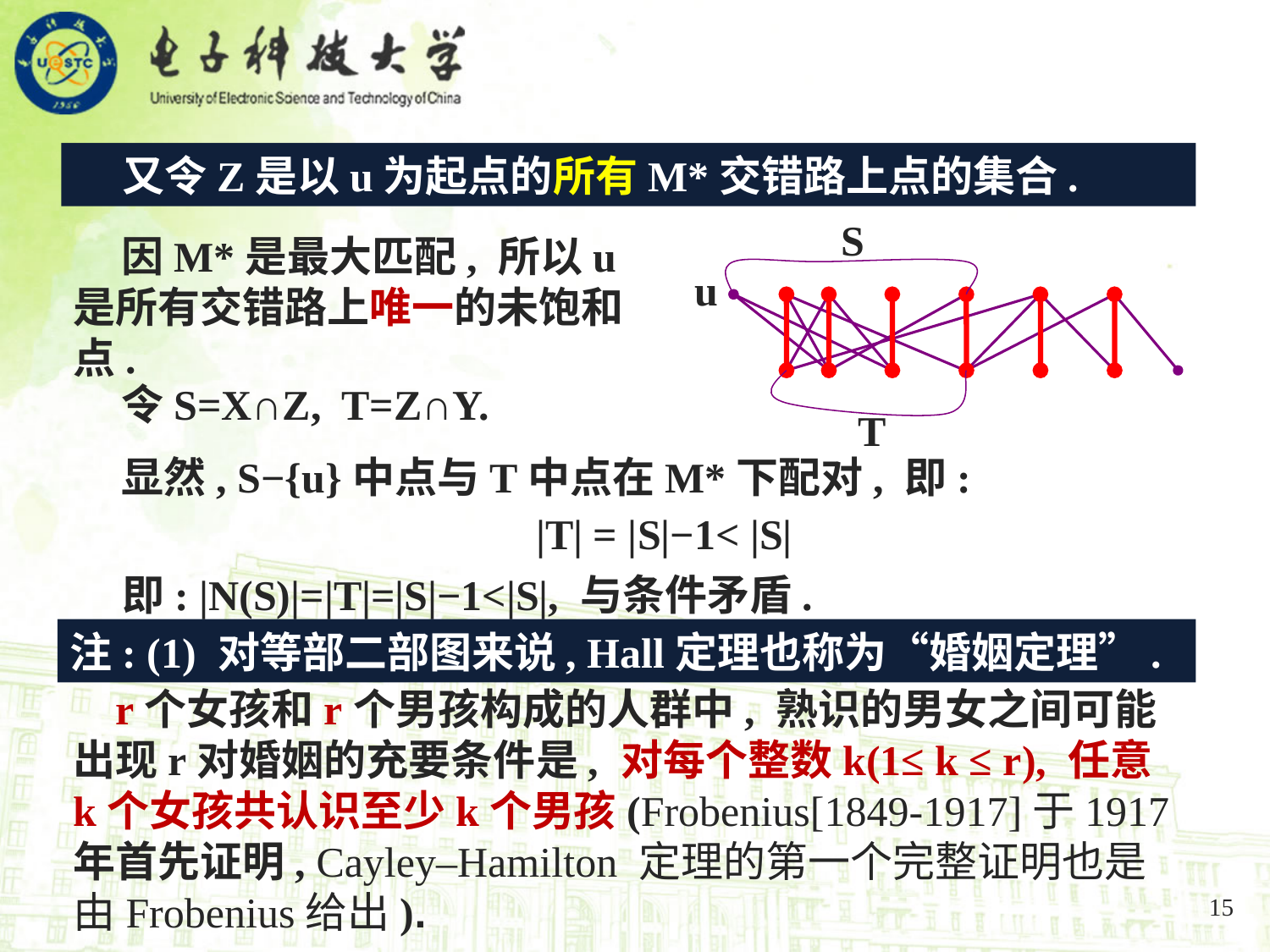

又令Z是以u为起点的所有M*交错路上点的集合.
S

u

T
    因M*是最大匹配, 所以u是所有交错路上唯一的未饱和点.
    令S=X∩Z,  T=Z∩Y.
    显然, S−{u}中点与T中点在M*下配对, 即:
     |T| = |S|−1< |S|
    即: |N(S)|=|T|=|S|−1<|S|, 与条件矛盾.                                □
注: (1) 对等部二部图来说, Hall定理也称为“婚姻定理”.
    r个女孩和r个男孩构成的人群中, 熟识的男女之间可能出现r对婚姻的充要条件是, 对每个整数k(1≤ k ≤ r), 任意k个女孩共认识至少k个男孩(Frobenius[1849-1917]于1917年首先证明, Cayley–Hamilton 定理的第一个完整证明也是由Frobenius给出).
15